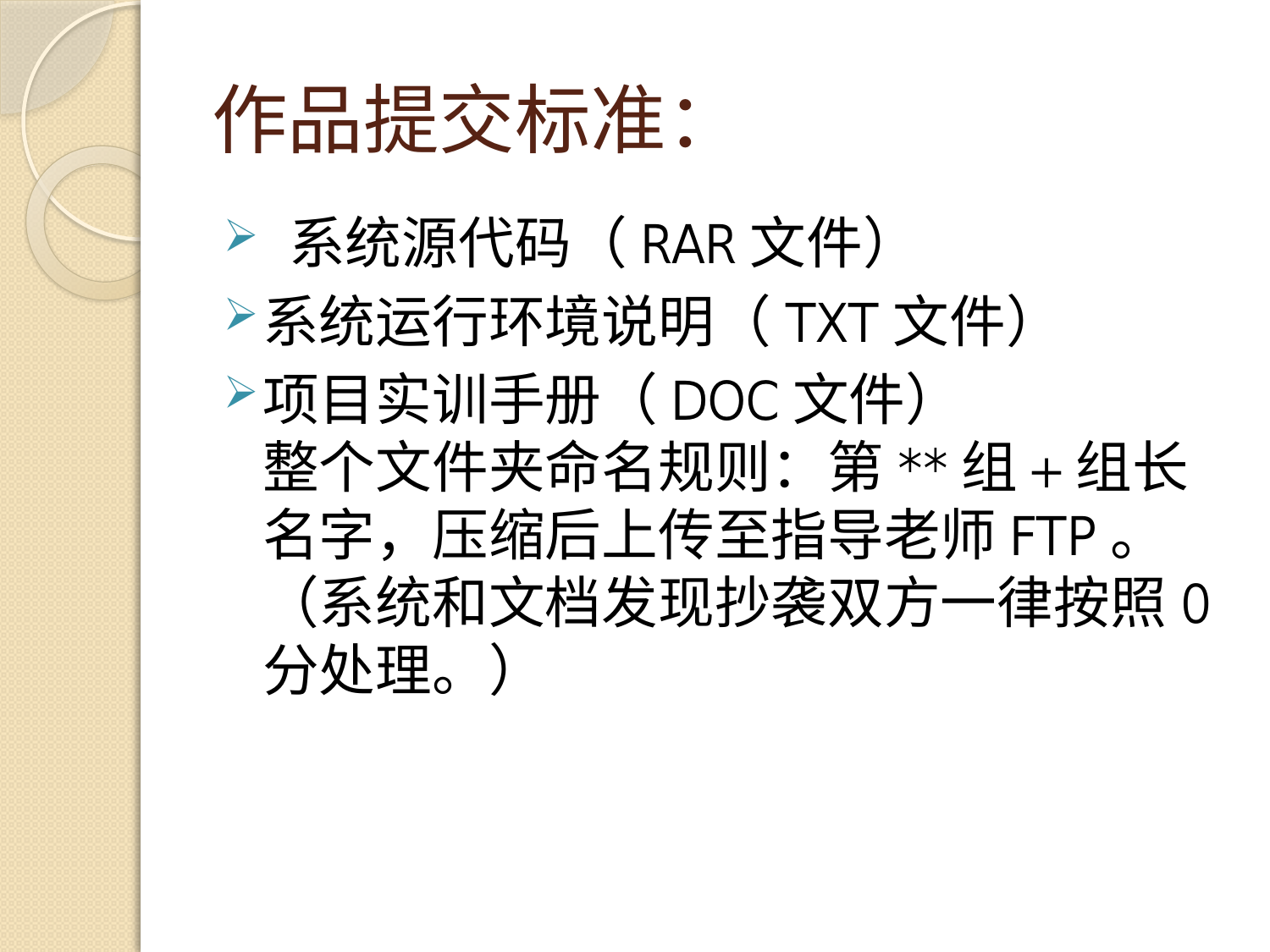

# 作品提交标准：
 系统源代码（RAR文件）
系统运行环境说明（TXT文件）
项目实训手册（DOC文件）
整个文件夹命名规则：第**组+组长名字，压缩后上传至指导老师FTP。
（系统和文档发现抄袭双方一律按照0分处理。）